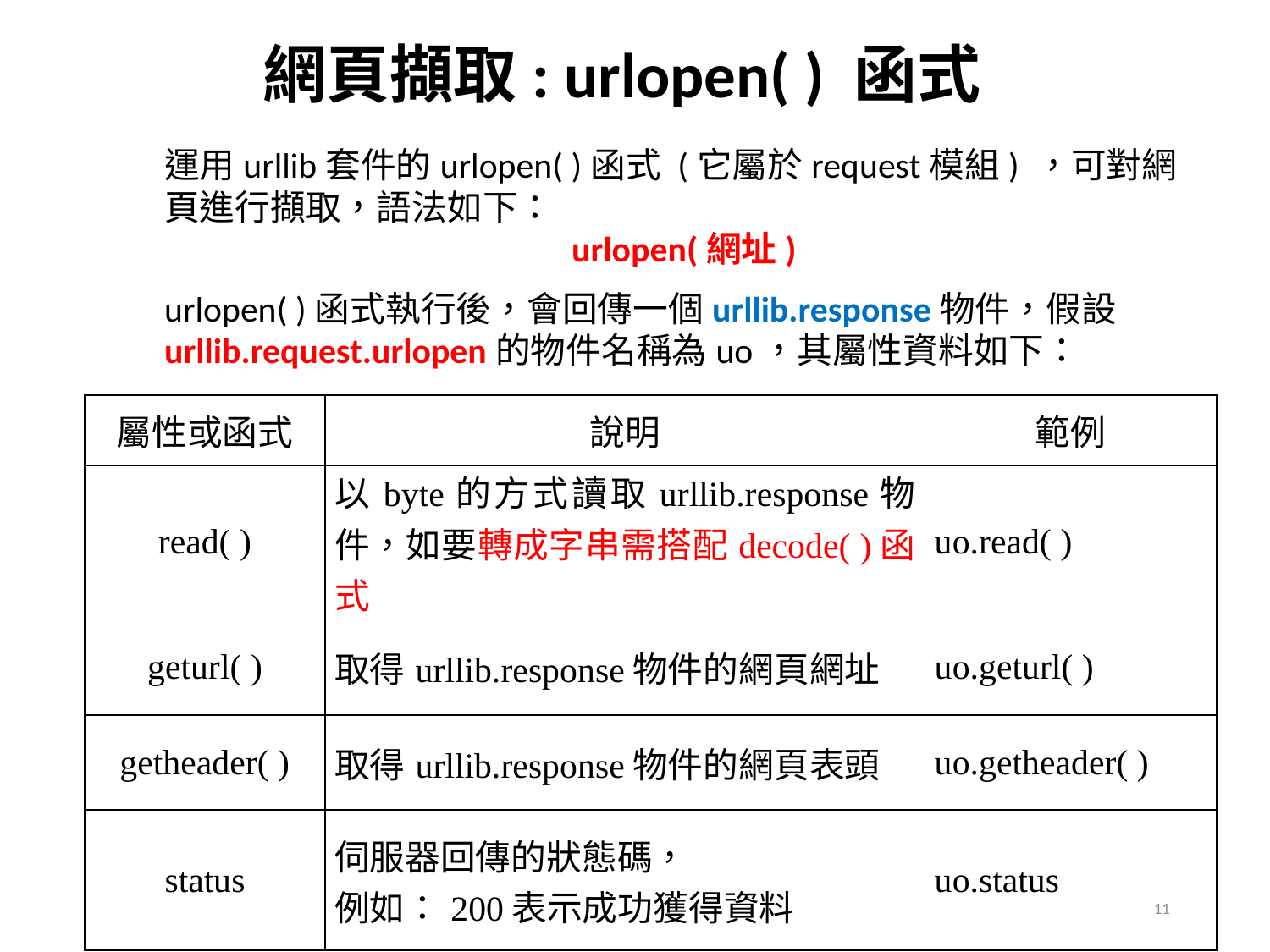

網頁擷取: urlopen( ) 函式
運用urllib套件的urlopen( )函式 (它屬於request模組) ，可對網頁進行擷取，語法如下：
urlopen(網址)

urlopen( )函式執行後，會回傳一個urllib.response物件，假設urllib.request.urlopen的物件名稱為uo，其屬性資料如下：
| 屬性或函式 | 說明 | 範例 |
| --- | --- | --- |
| read( ) | 以byte的方式讀取urllib.response物件，如要轉成字串需搭配decode( )函式 | uo.read( ) |
| geturl( ) | 取得urllib.response物件的網頁網址 | uo.geturl( ) |
| getheader( ) | 取得urllib.response物件的網頁表頭 | uo.getheader( ) |
| status | 伺服器回傳的狀態碼， 例如：200表示成功獲得資料 | uo.status |
11